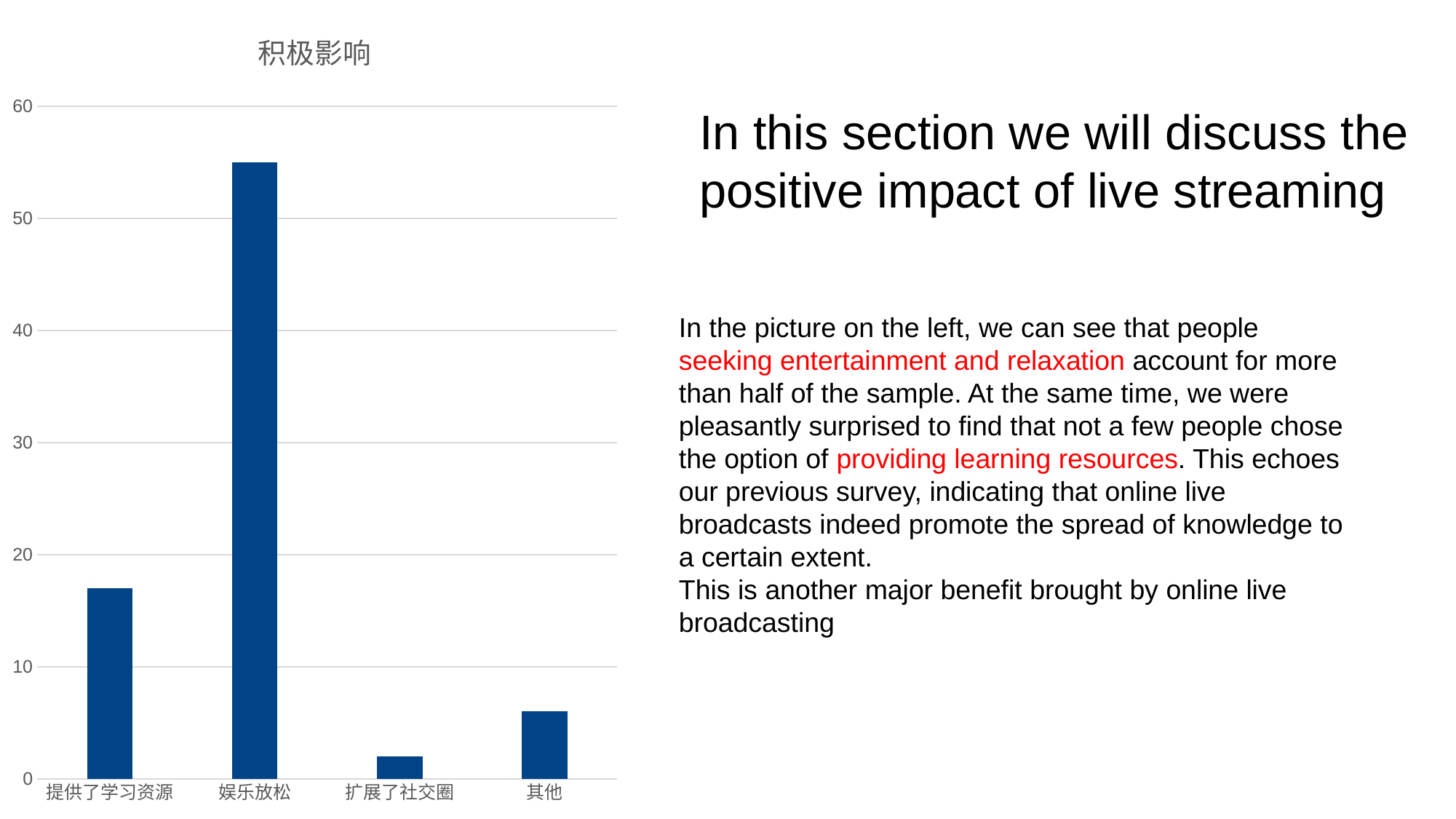

### Chart: 积极影响

| Category | 系列 1 |
|---|---|
| 提供了学习资源 | 17.0 |
| 娱乐放松 | 55.0 |
| 扩展了社交圈 | 2.0 |
| 其他 | 6.0 |
In this section we will discuss the positive impact of live streaming
In the picture on the left, we can see that people seeking entertainment and relaxation account for more than half of the sample. At the same time, we were pleasantly surprised to find that not a few people chose the option of providing learning resources. This echoes our previous survey, indicating that online live broadcasts indeed promote the spread of knowledge to a certain extent.
This is another major benefit brought by online live broadcasting